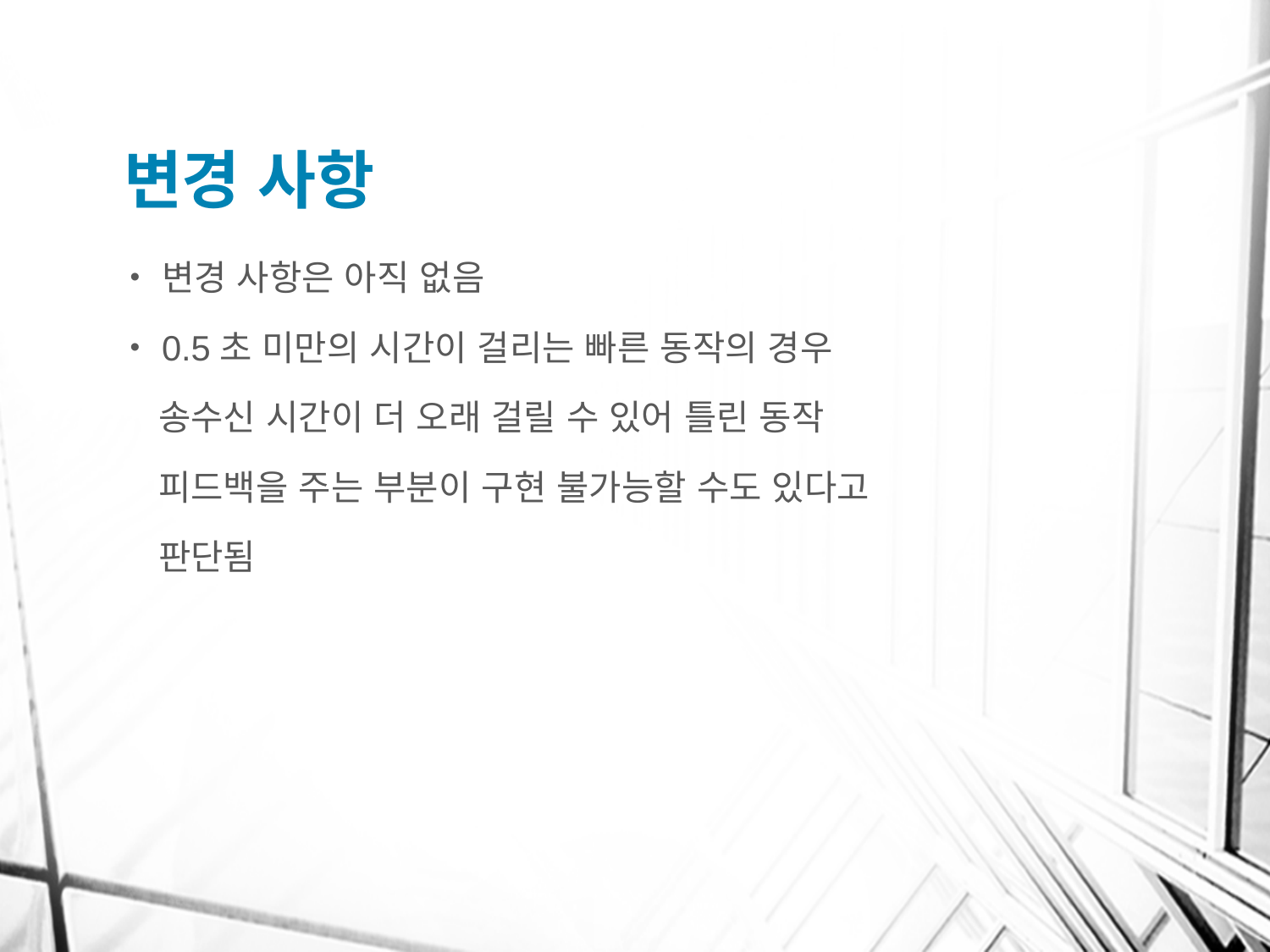

# 변경 사항
변경 사항은 아직 없음
0.5초 미만의 시간이 걸리는 빠른 동작의 경우
  송수신 시간이 더 오래 걸릴 수 있어 틀린 동작
  피드백을 주는 부분이 구현 불가능할 수도 있다고
  판단됨